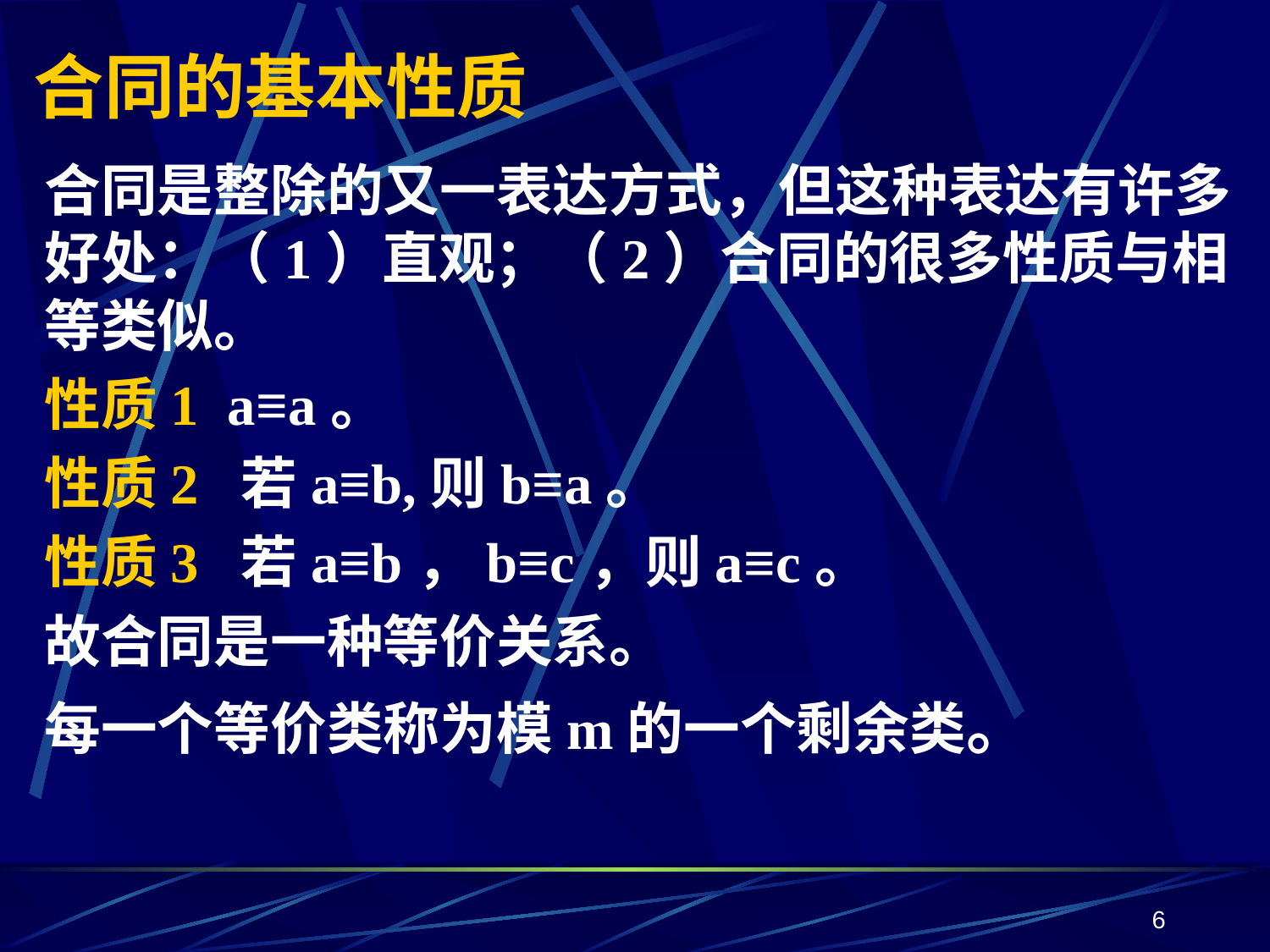

# 合同的基本性质
合同是整除的又一表达方式，但这种表达有许多好处：（1）直观；（2）合同的很多性质与相等类似。
性质1  a≡a。
性质2  若a≡b,则b≡a。
性质3  若a≡b，b≡c，则a≡c。
故合同是一种等价关系。
每一个等价类称为模m的一个剩余类。
6